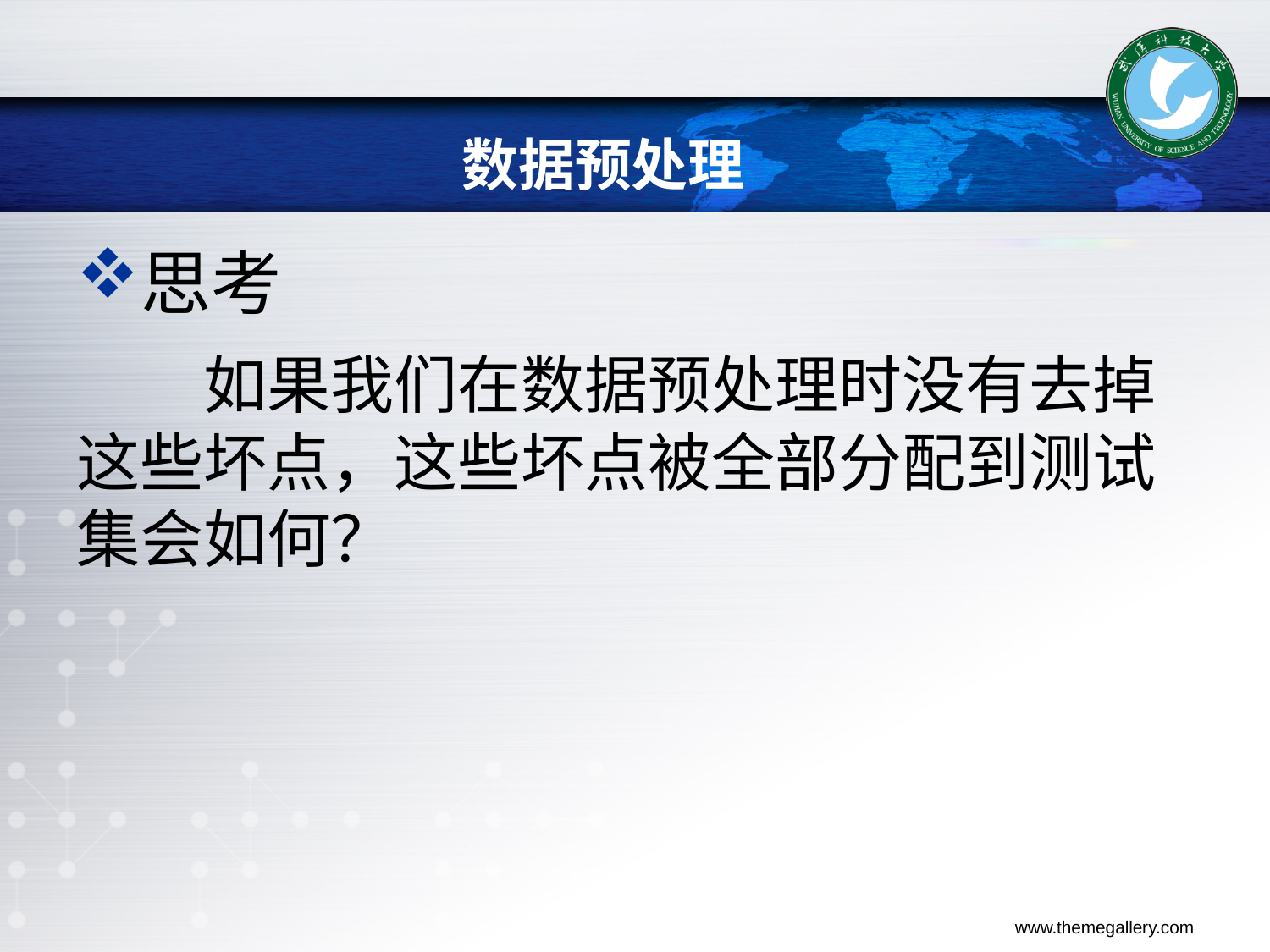

# 数据预处理
思考
	如果我们在数据预处理时没有去掉这些坏点，这些坏点被全部分配到测试集会如何？
www.themegallery.com